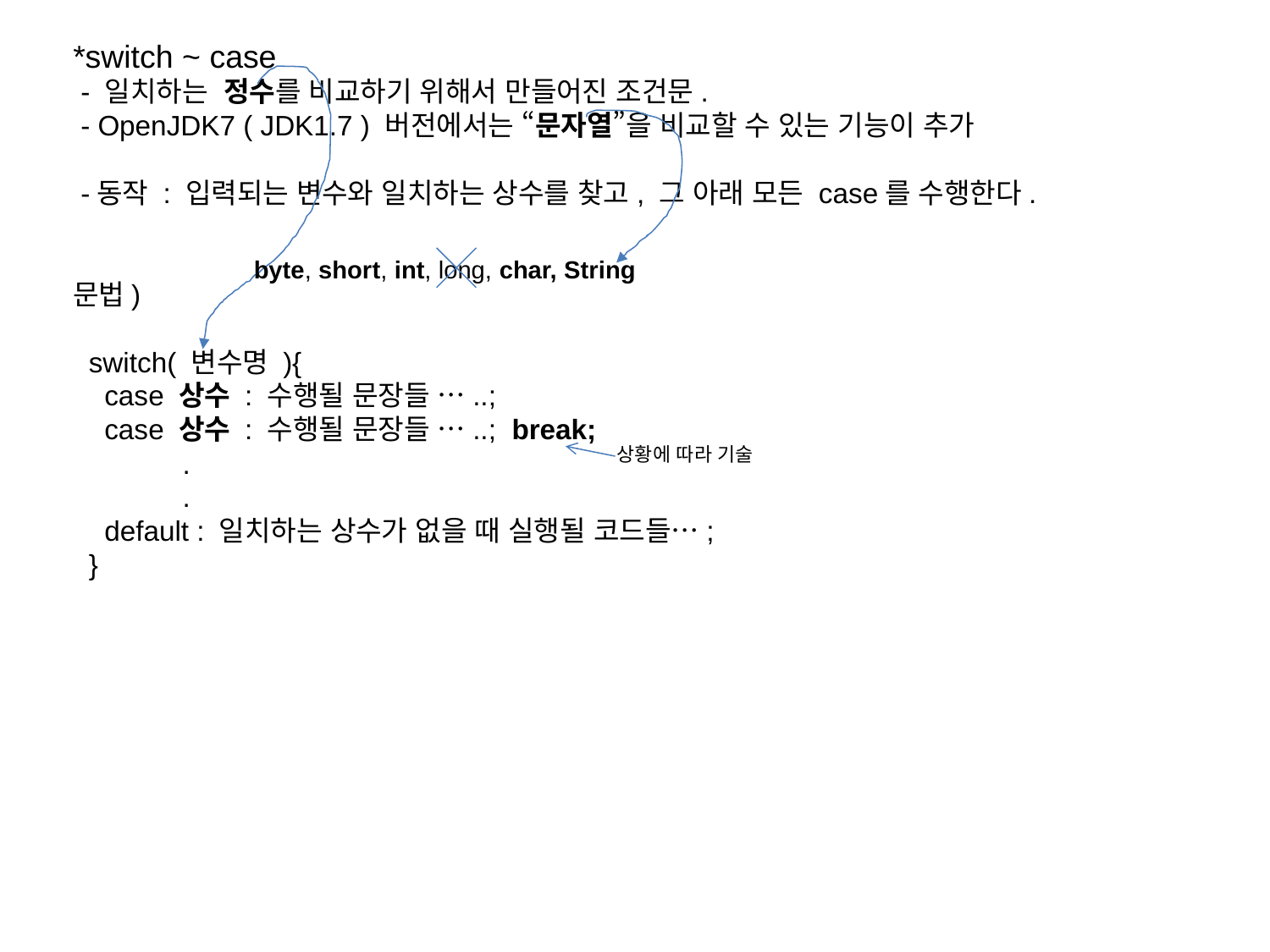

*switch ~ case
 - 일치하는  정수를 비교하기 위해서 만들어진 조건문.
 - OpenJDK7 ( JDK1.7 ) 버전에서는 “문자열”을 비교할 수 있는 기능이 추가

 -동작 : 입력되는 변수와 일치하는 상수를 찾고, 그 아래 모든 case를 수행한다.

문법)

  switch( 변수명 ){
    case 상수 : 수행될 문장들 …..;
    case 상수 : 수행될 문장들 …..;  break;
              .
              .
    default : 일치하는 상수가 없을 때 실행될 코드들…;
  }

byte, short, int, long, char, String
상황에 따라 기술